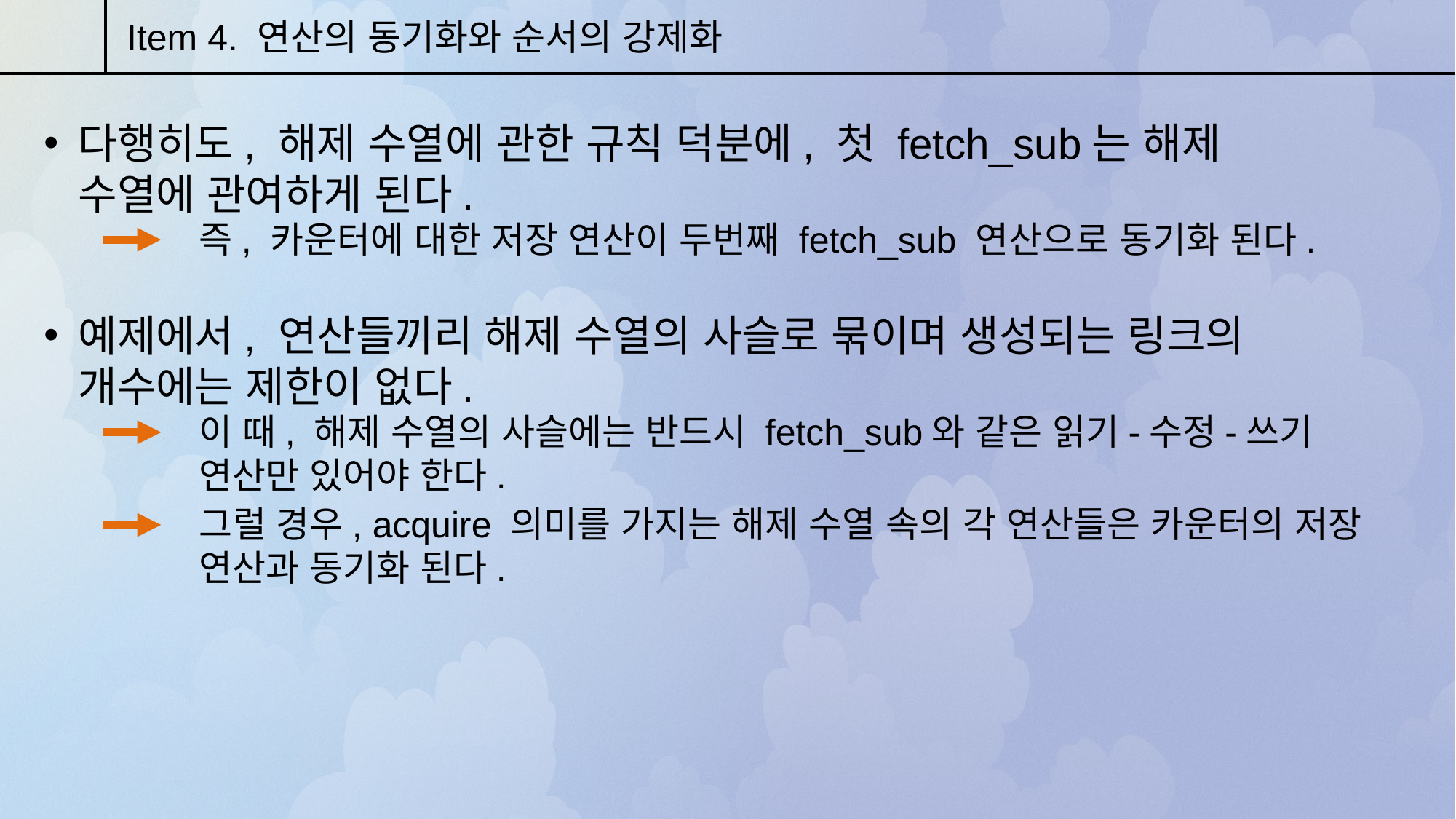

Item 4. 연산의 동기화와 순서의 강제화
다행히도, 해제 수열에 관한 규칙 덕분에, 첫 fetch_sub는 해제 수열에 관여하게 된다.
즉, 카운터에 대한 저장 연산이 두번째 fetch_sub 연산으로 동기화 된다.
예제에서, 연산들끼리 해제 수열의 사슬로 묶이며 생성되는 링크의 개수에는 제한이 없다.
이 때, 해제 수열의 사슬에는 반드시 fetch_sub와 같은 읽기-수정-쓰기 연산만 있어야 한다.
그럴 경우, acquire 의미를 가지는 해제 수열 속의 각 연산들은 카운터의 저장 연산과 동기화 된다.